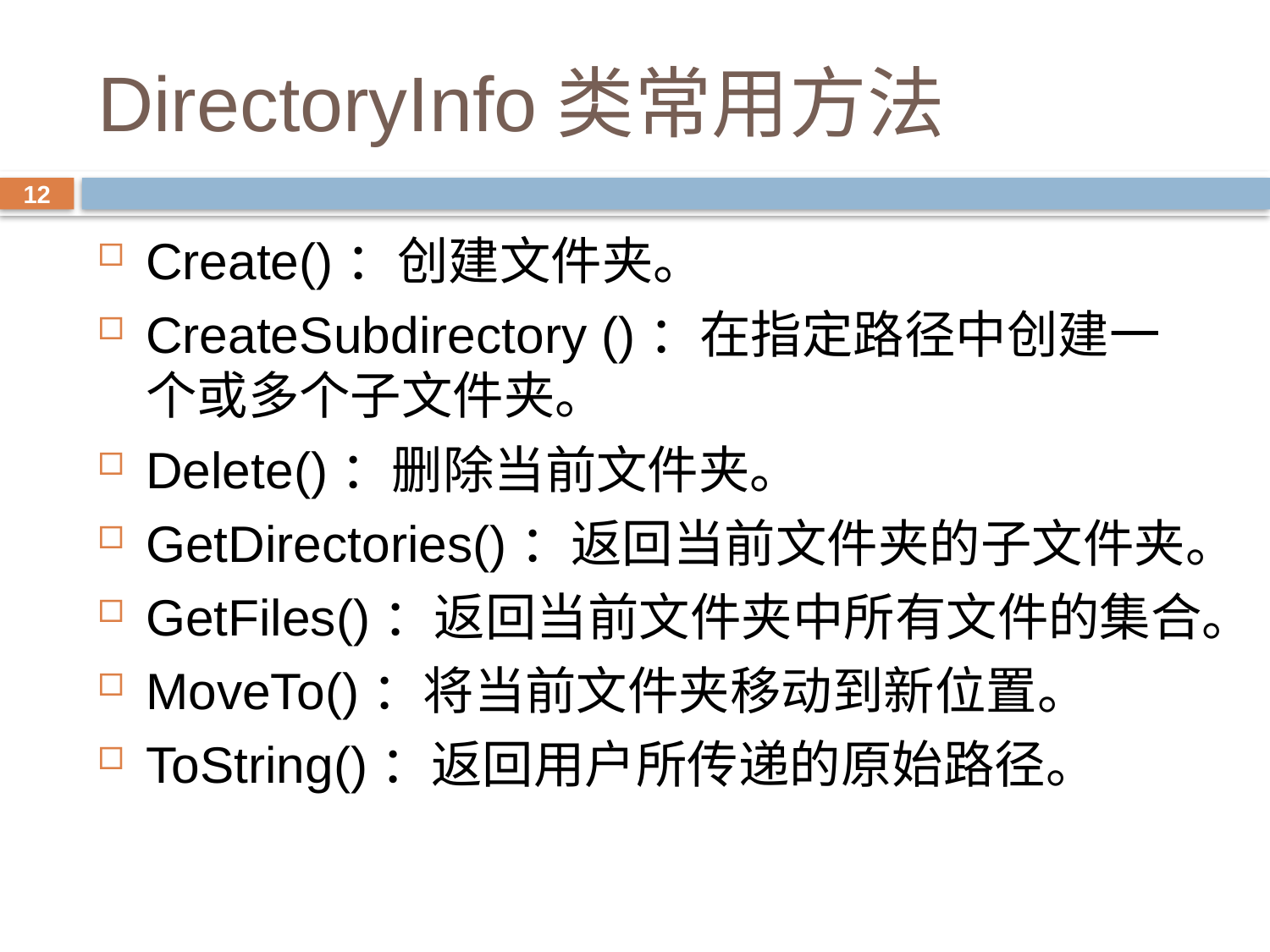

# DirectoryInfo类常用方法
12
Create()：创建文件夹。
CreateSubdirectory ()：在指定路径中创建一个或多个子文件夹。
Delete()：删除当前文件夹。
GetDirectories()：返回当前文件夹的子文件夹。
GetFiles()：返回当前文件夹中所有文件的集合。
MoveTo()：将当前文件夹移动到新位置。
ToString()：返回用户所传递的原始路径。